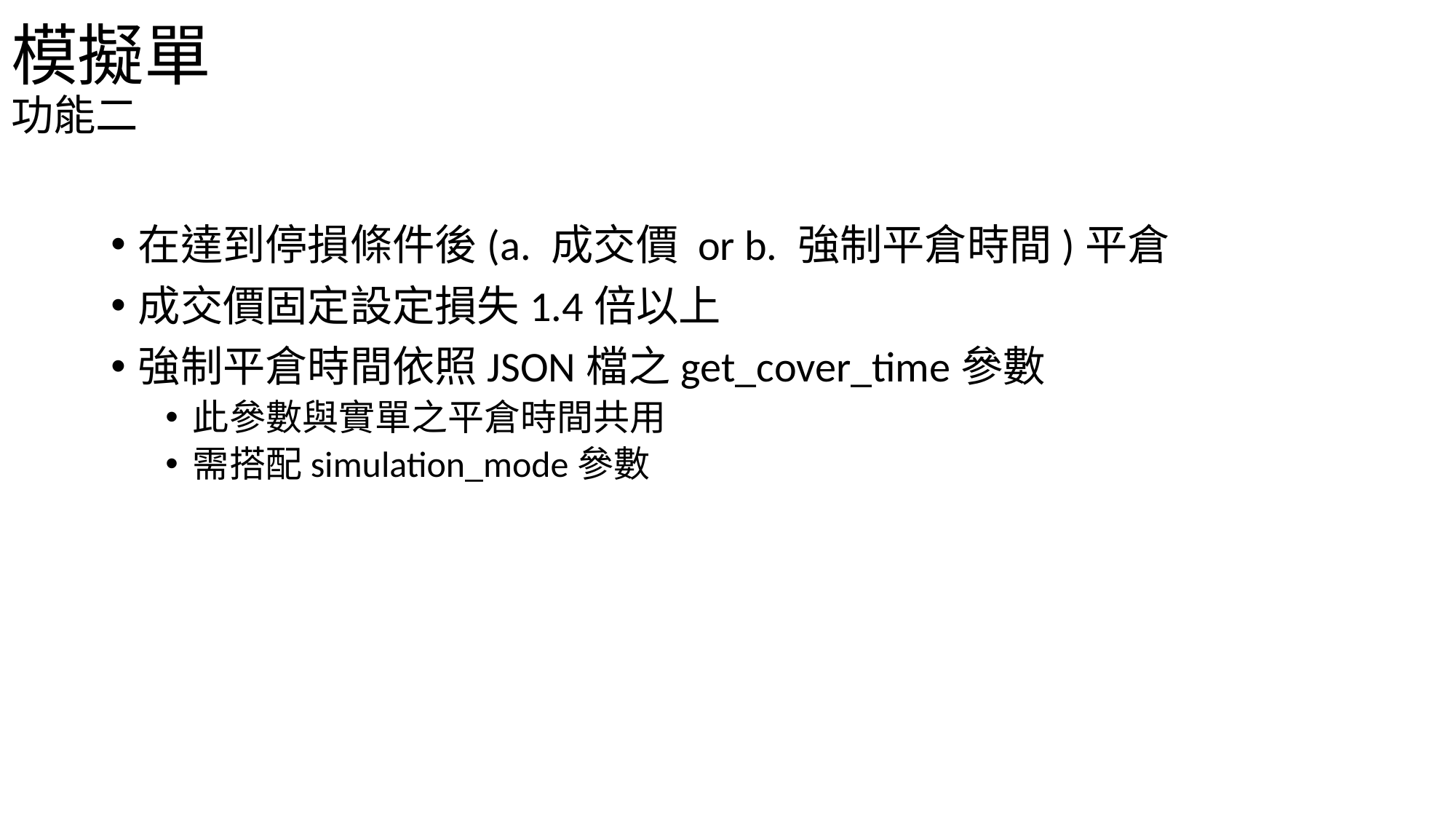

模擬單
功能二
在達到停損條件後(a. 成交價 or b. 強制平倉時間)平倉
成交價固定設定損失1.4倍以上
強制平倉時間依照JSON檔之get_cover_time參數
此參數與實單之平倉時間共用
需搭配simulation_mode參數